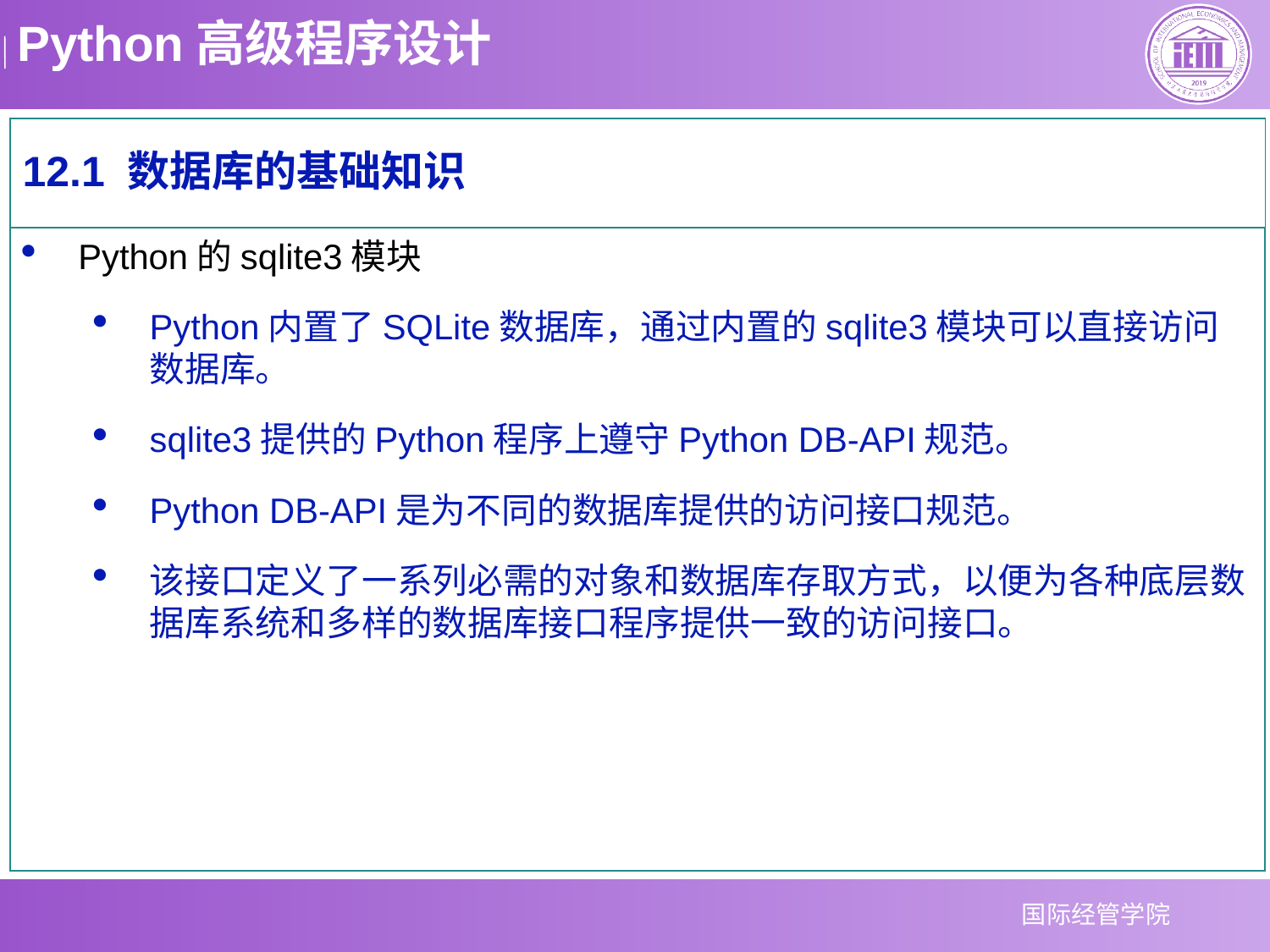

12.1 数据库的基础知识
Python的sqlite3模块
Python内置了SQLite数据库，通过内置的sqlite3模块可以直接访问数据库。
sqlite3提供的Python程序上遵守Python DB-API规范。
Python DB-API是为不同的数据库提供的访问接口规范。
该接口定义了一系列必需的对象和数据库存取方式，以便为各种底层数据库系统和多样的数据库接口程序提供一致的访问接口。